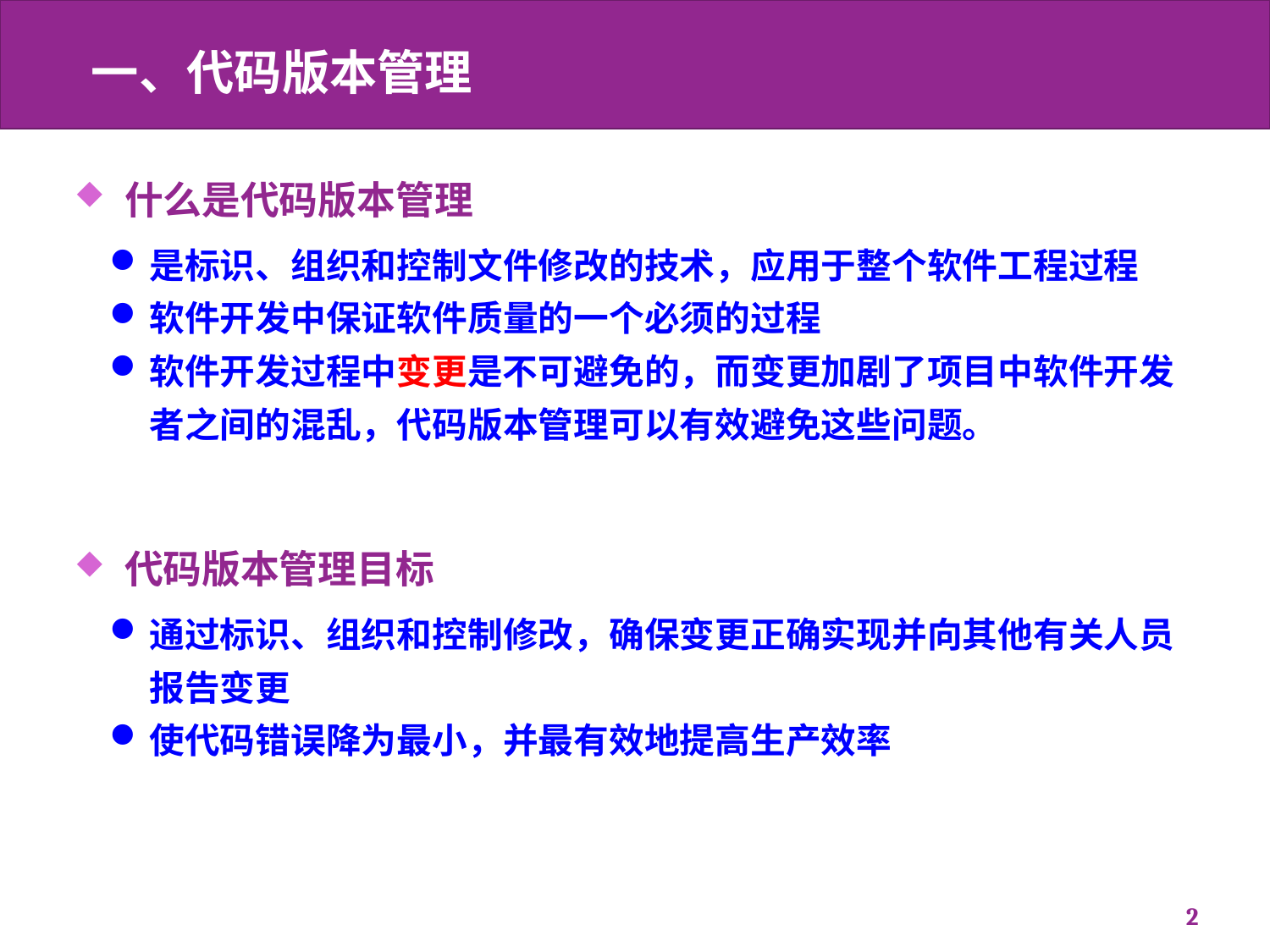

# 一、代码版本管理
什么是代码版本管理
是标识、组织和控制文件修改的技术，应用于整个软件工程过程
软件开发中保证软件质量的一个必须的过程
软件开发过程中变更是不可避免的，而变更加剧了项目中软件开发者之间的混乱，代码版本管理可以有效避免这些问题。

代码版本管理目标
通过标识、组织和控制修改，确保变更正确实现并向其他有关人员报告变更
使代码错误降为最小，并最有效地提高生产效率

2